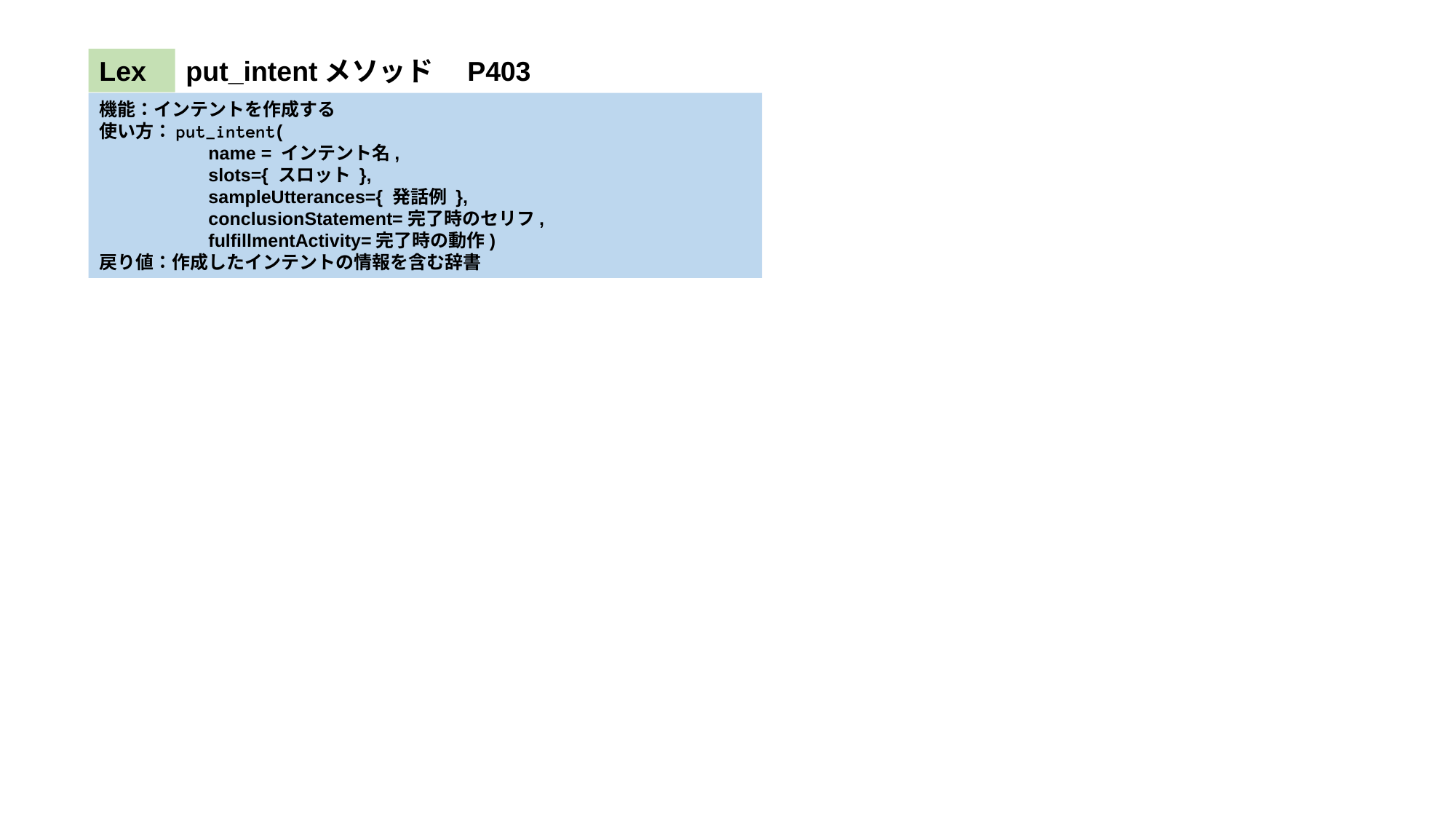

Lex
put_intentメソッド　P403
機能：インテントを作成する
使い方：put_intent(
	name = インテント名,
	slots={ スロット },
	sampleUtterances={ 発話例 },
	conclusionStatement=完了時のセリフ,
	fulfillmentActivity=完了時の動作)
戻り値：作成したインテントの情報を含む辞書